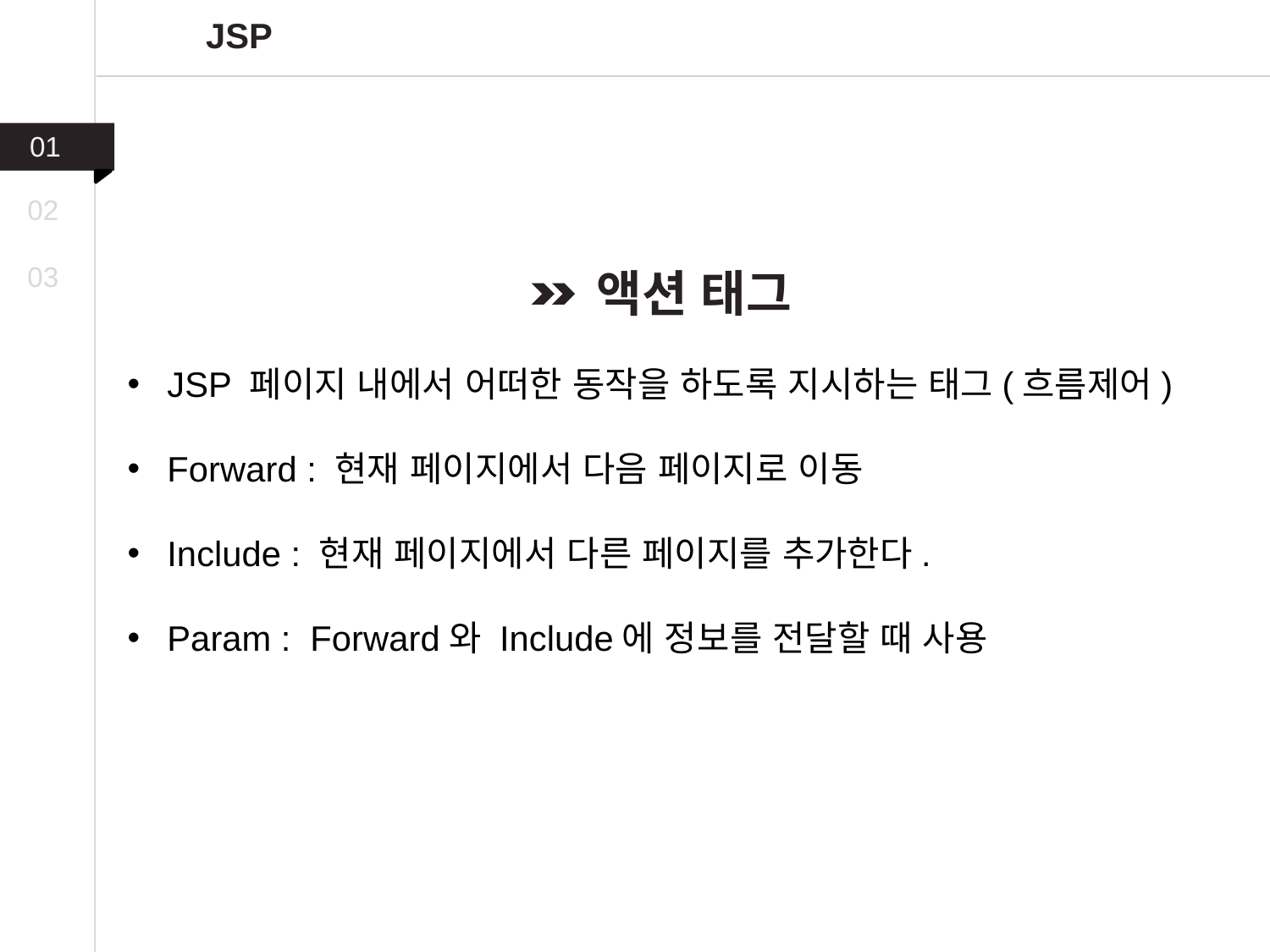

JSP
01

02
03
   액션 태그

JSP 페이지 내에서 어떠한 동작을 하도록 지시하는 태그(흐름제어)

Forward : 현재 페이지에서 다음 페이지로 이동

Include : 현재 페이지에서 다른 페이지를 추가한다.

Param :  Forward와 Include에 정보를 전달할 때 사용